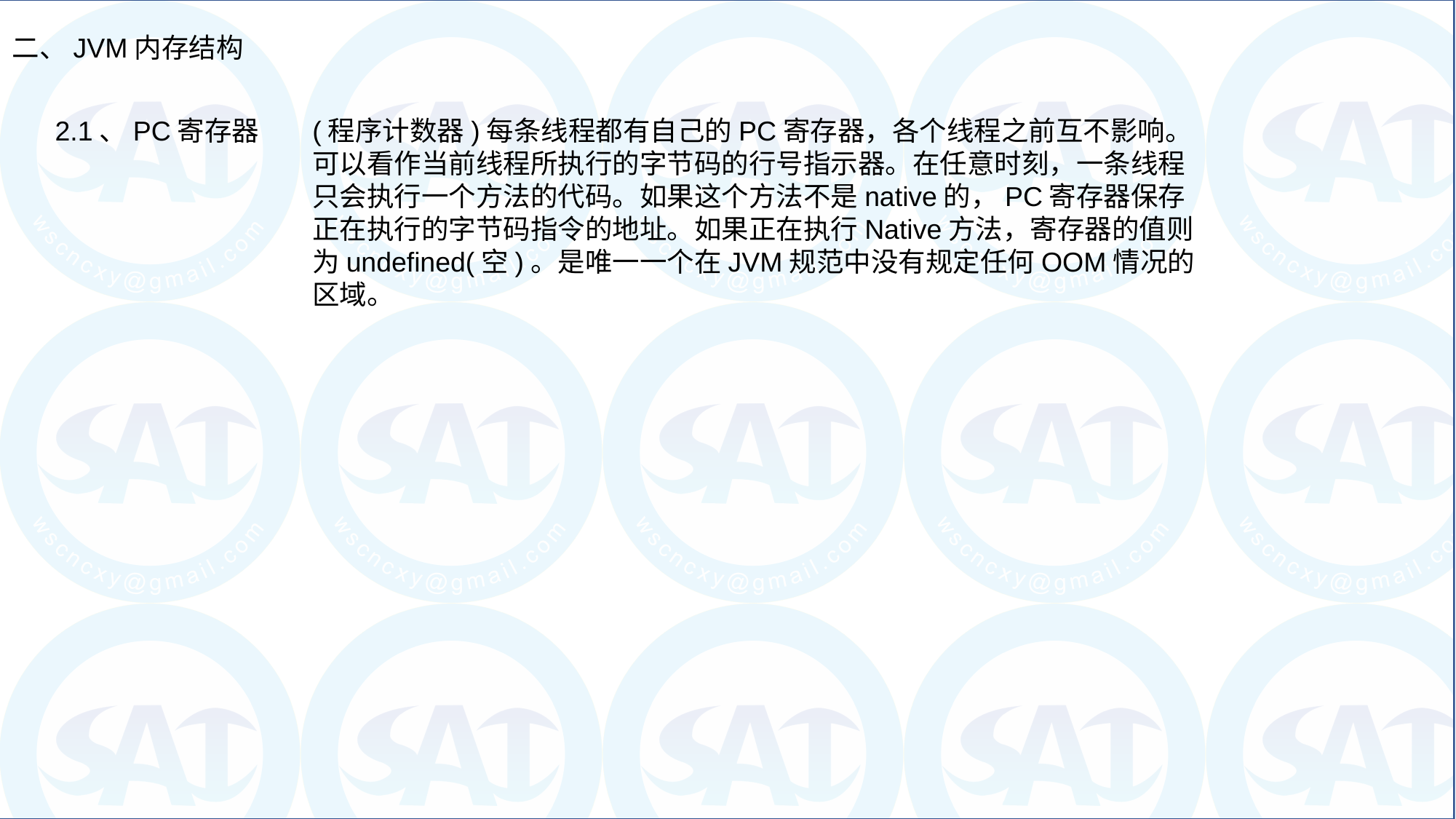

二、JVM内存结构
2.1、PC寄存器
(程序计数器)每条线程都有自己的PC寄存器，各个线程之前互不影响。可以看作当前线程所执行的字节码的行号指示器。在任意时刻，一条线程只会执行一个方法的代码。如果这个方法不是native的，PC寄存器保存正在执行的字节码指令的地址。如果正在执行Native方法，寄存器的值则为undefined(空)。是唯一一个在JVM规范中没有规定任何OOM情况的区域。